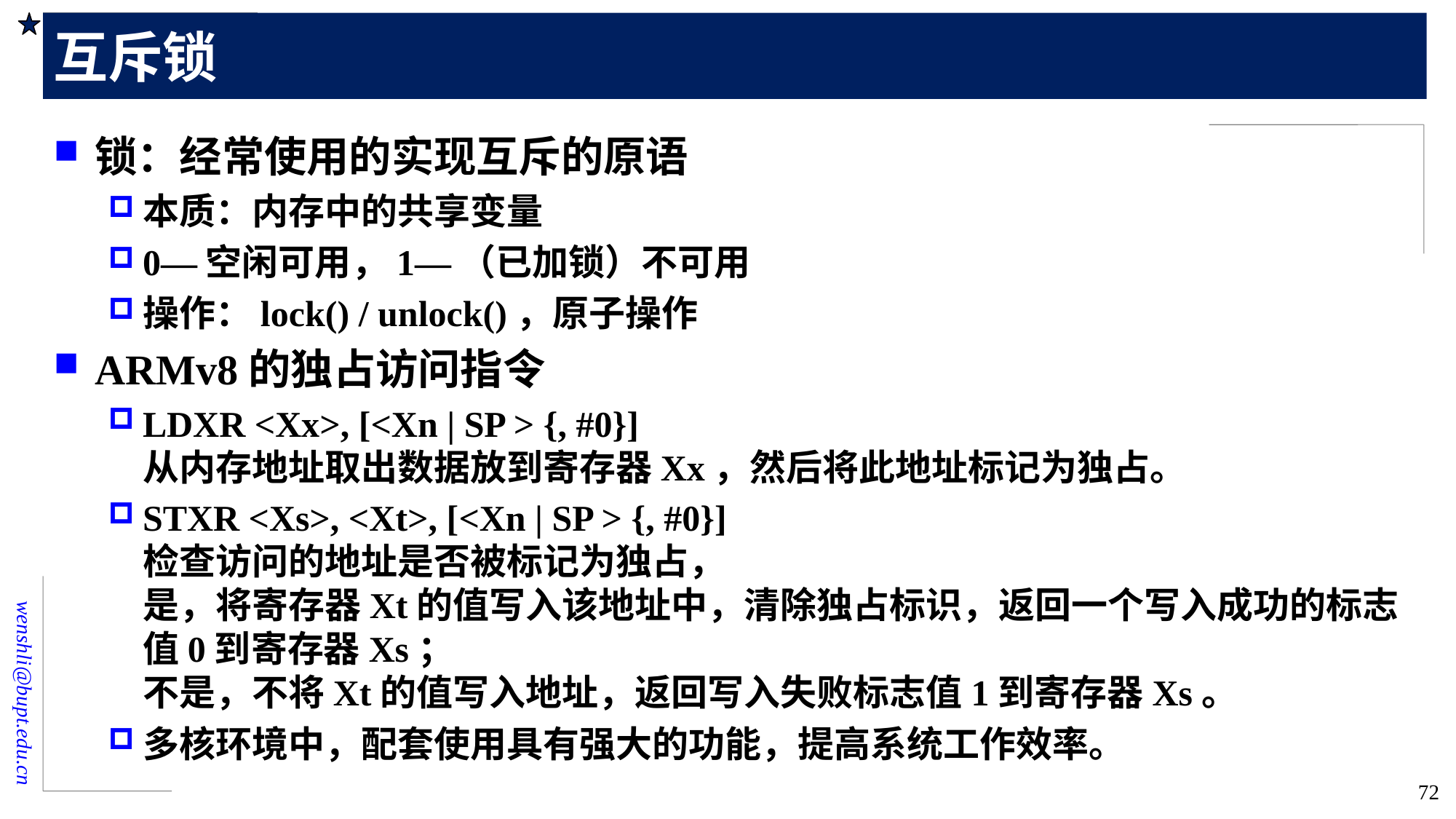

# 互斥锁
锁：经常使用的实现互斥的原语
本质：内存中的共享变量
0—空闲可用，1—（已加锁）不可用
操作：lock() / unlock()，原子操作
ARMv8的独占访问指令
LDXR <Xx>, [<Xn | SP > {, #0}]
从内存地址取出数据放到寄存器Xx，然后将此地址标记为独占。
STXR <Xs>, <Xt>, [<Xn | SP > {, #0}]
检查访问的地址是否被标记为独占，
是，将寄存器Xt的值写入该地址中，清除独占标识，返回一个写入成功的标志值0到寄存器Xs；
不是，不将Xt的值写入地址，返回写入失败标志值1到寄存器Xs。
多核环境中，配套使用具有强大的功能，提高系统工作效率。
72